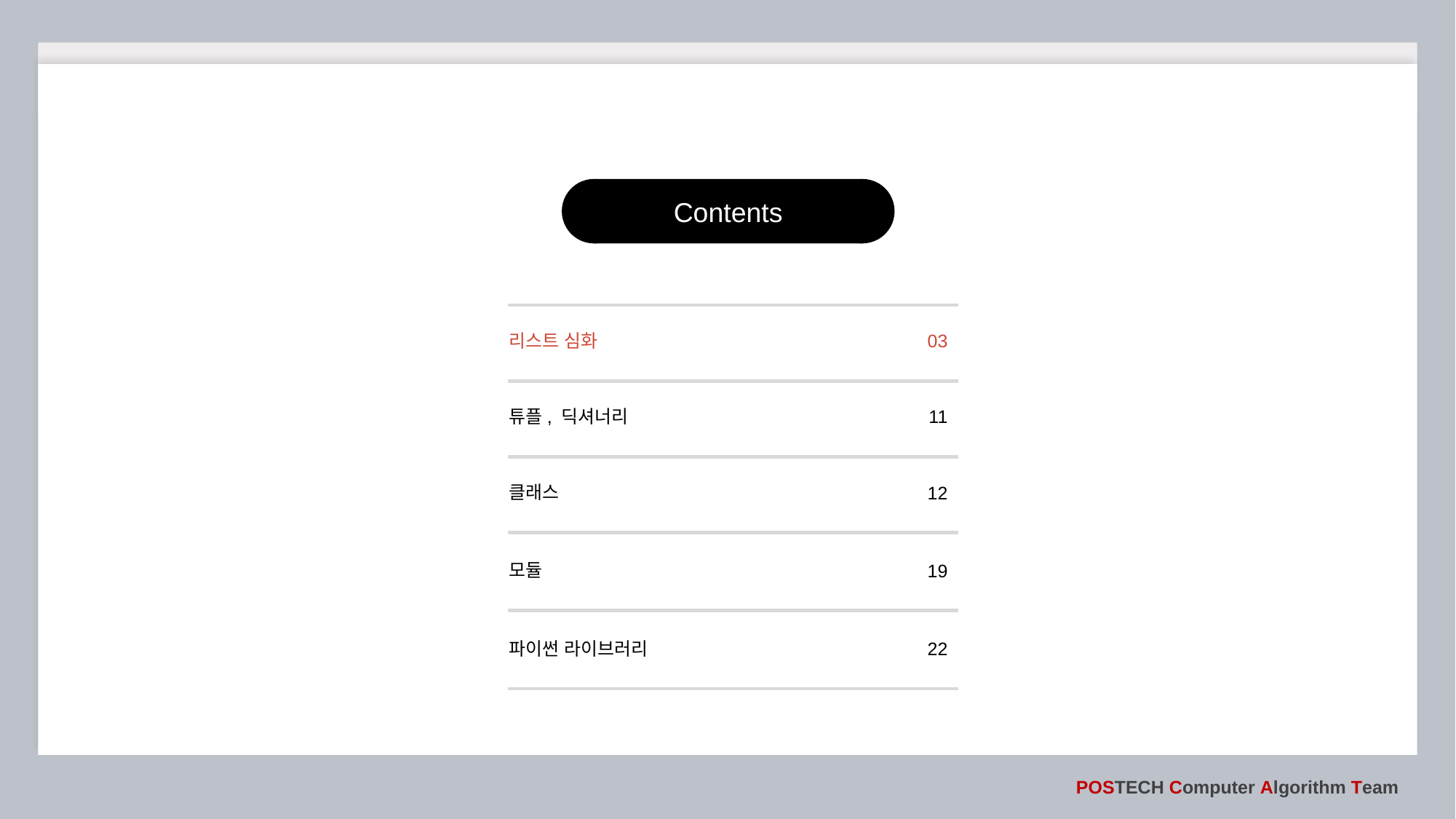

리스트 심화
03
튜플, 딕셔너리
11
클래스
12
모듈
19
파이썬 라이브러리
22